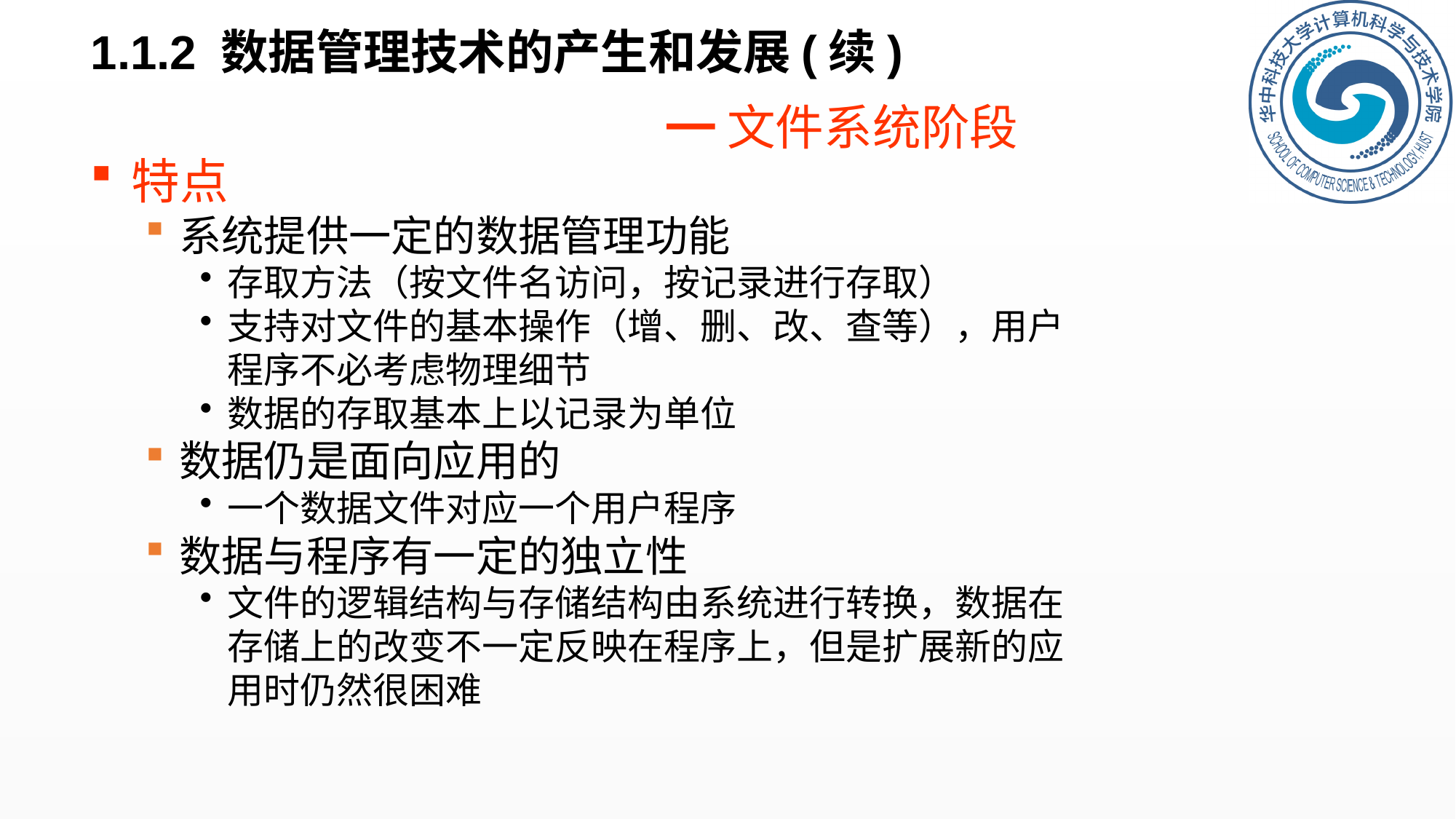

1.1.2 数据管理技术的产生和发展(续)
━文件系统阶段
特点
系统提供一定的数据管理功能
存取方法（按文件名访问，按记录进行存取）
支持对文件的基本操作（增、删、改、查等），用户程序不必考虑物理细节
数据的存取基本上以记录为单位
数据仍是面向应用的
一个数据文件对应一个用户程序
数据与程序有一定的独立性
文件的逻辑结构与存储结构由系统进行转换，数据在存储上的改变不一定反映在程序上，但是扩展新的应用时仍然很困难